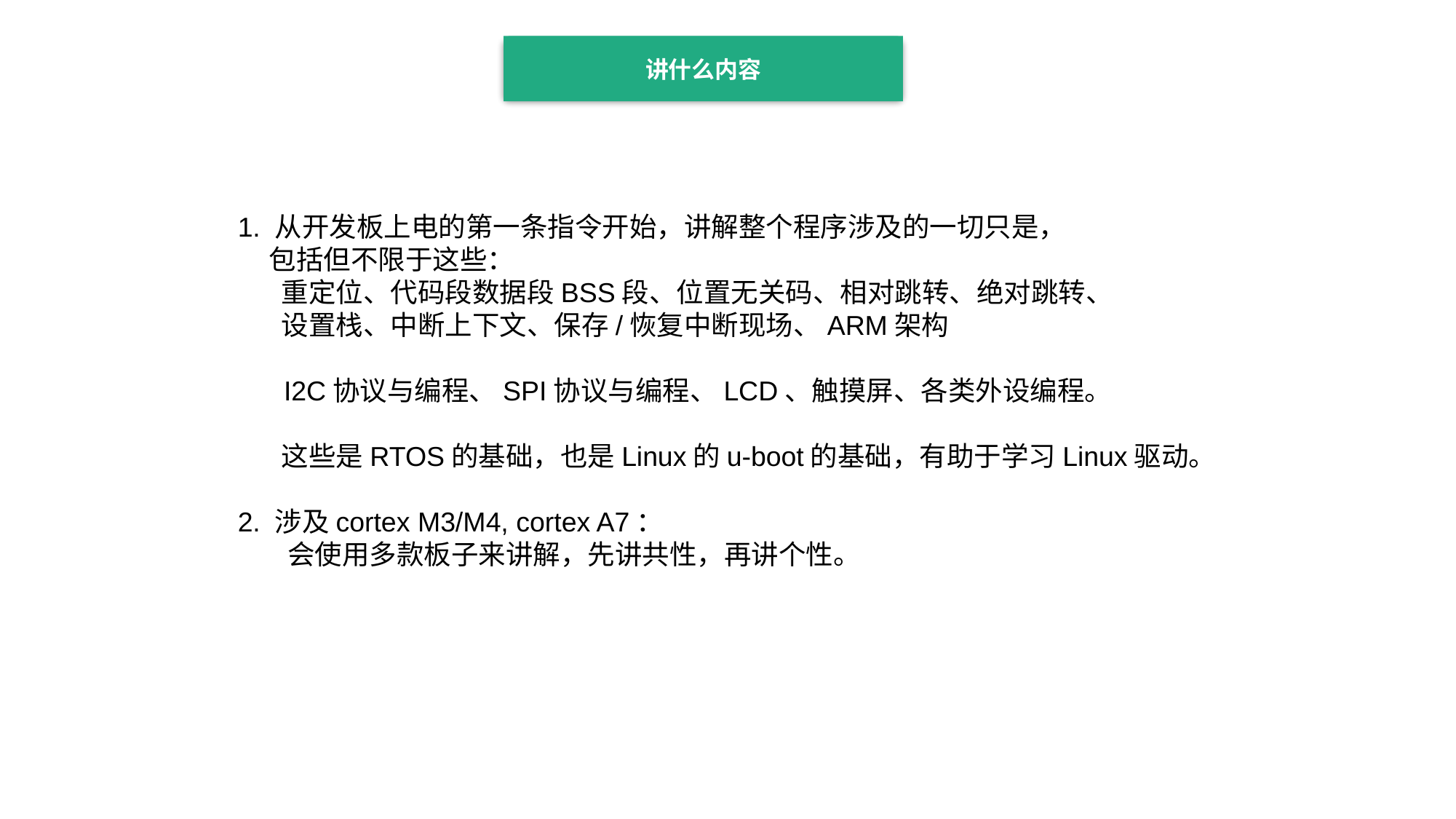

讲什么内容

1. 从开发板上电的第一条指令开始，讲解整个程序涉及的一切只是，
    包括但不限于这些：
      重定位、代码段数据段BSS段、位置无关码、相对跳转、绝对跳转、
      设置栈、中断上下文、保存/恢复中断现场、ARM架构

      I2C协议与编程、SPI协议与编程、LCD、触摸屏、各类外设编程。

      这些是RTOS的基础，也是Linux的u-boot的基础，有助于学习Linux驱动。

2. 涉及cortex M3/M4, cortex A7：
       会使用多款板子来讲解，先讲共性，再讲个性。